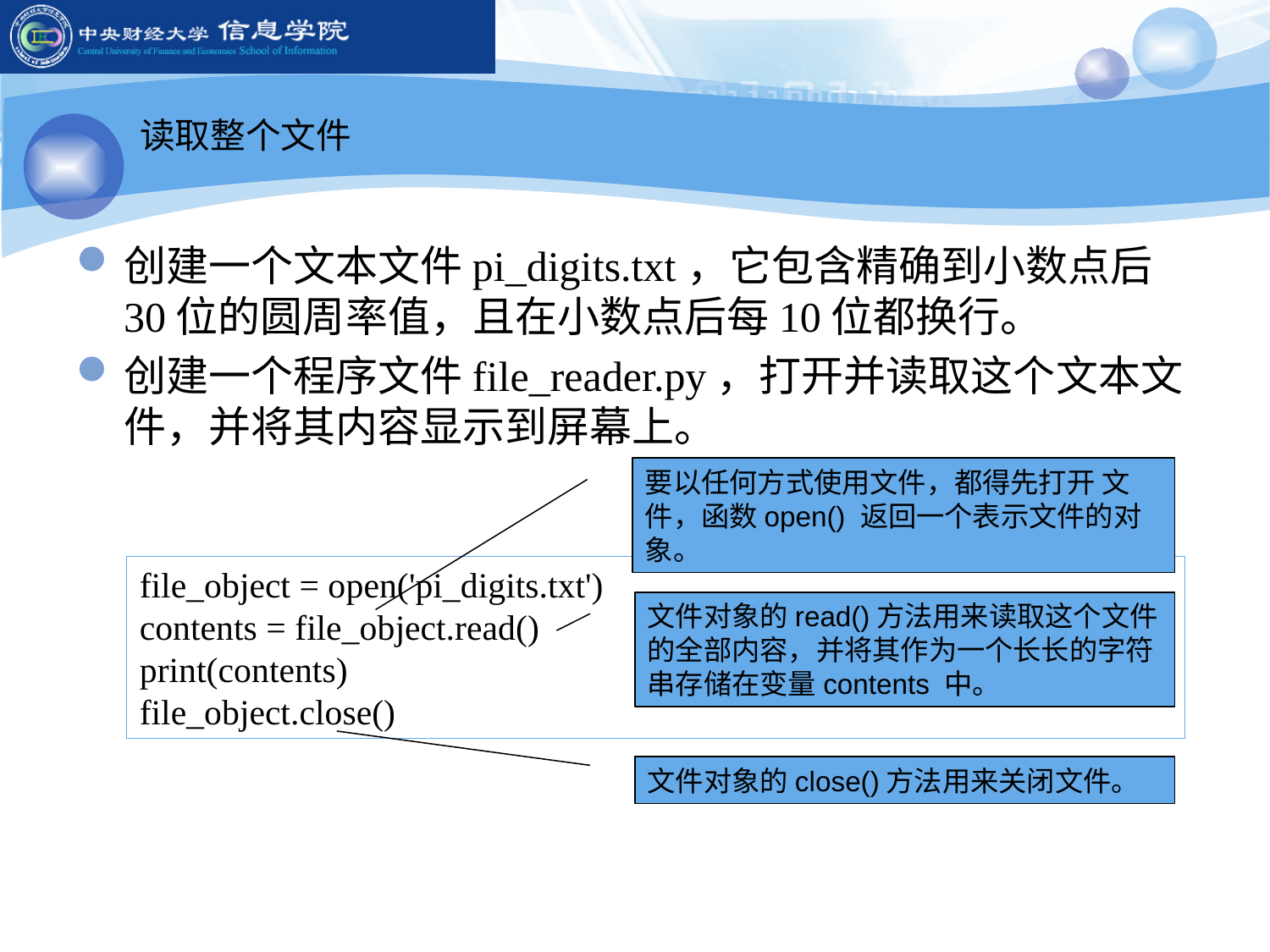

读取整个文件
创建一个文本文件pi_digits.txt，它包含精确到小数点后30位的圆周率值，且在小数点后每10位都换行。
创建一个程序文件file_reader.py，打开并读取这个文本文件，并将其内容显示到屏幕上。
要以任何方式使用文件，都得先打开 文件，函数open() 返回一个表示文件的对象。
file_object = open('pi_digits.txt')
contents = file_object.read()
print(contents)
file_object.close()
文件对象的read()方法用来读取这个文件的全部内容，并将其作为一个长长的字符串存储在变量contents 中。
文件对象的close()方法用来关闭文件。